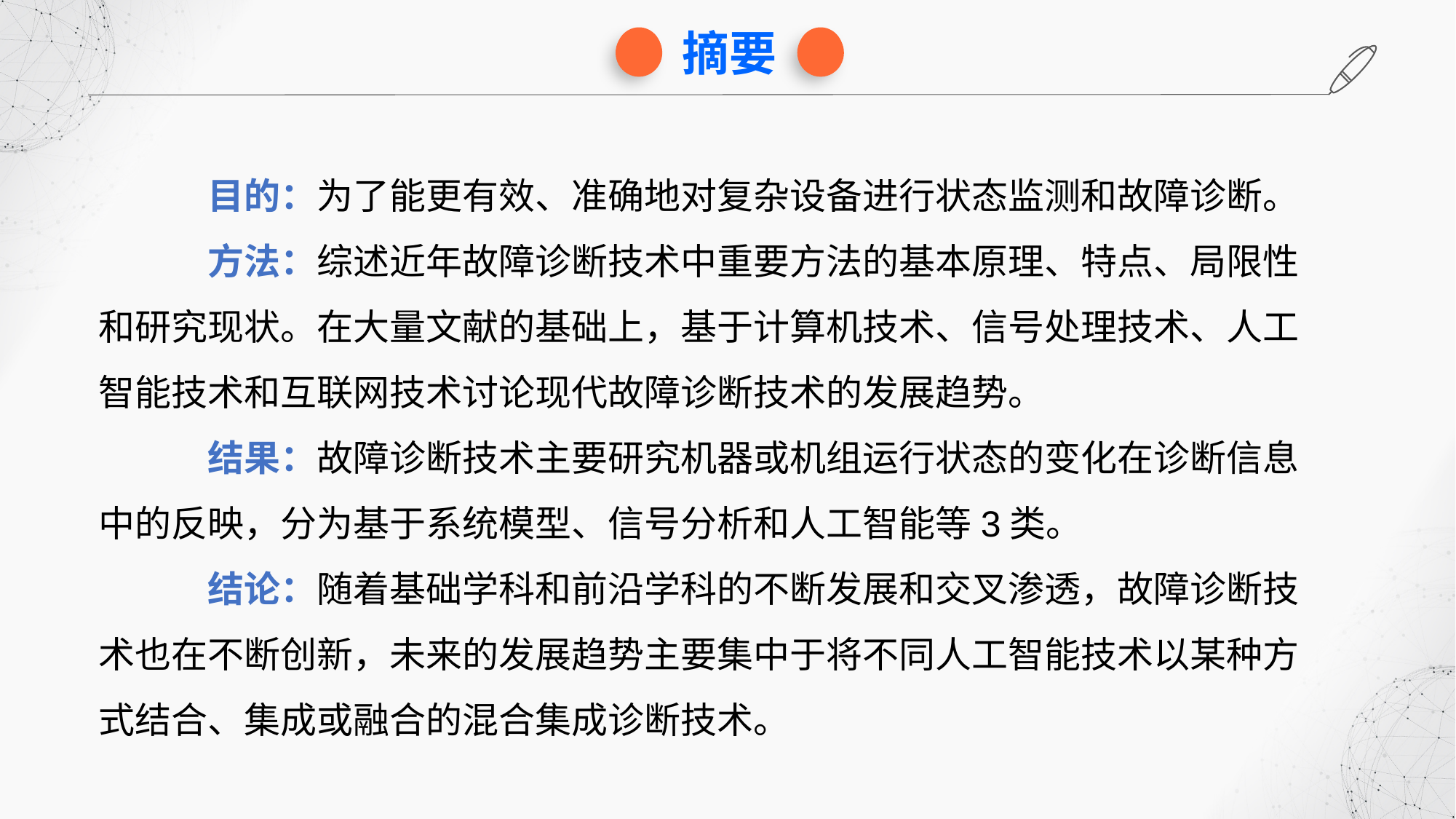

摘要

	目的：为了能更有效、准确地对复杂设备进行状态监测和故障诊断。
	方法：综述近年故障诊断技术中重要方法的基本原理、特点、局限性和研究现状。在大量文献的基础上，基于计算机技术、信号处理技术、人工智能技术和互联网技术讨论现代故障诊断技术的发展趋势。
	结果：故障诊断技术主要研究机器或机组运行状态的变化在诊断信息中的反映，分为基于系统模型、信号分析和人工智能等3类。
	结论：随着基础学科和前沿学科的不断发展和交叉渗透，故障诊断技术也在不断创新，未来的发展趋势主要集中于将不同人工智能技术以某种方式结合、集成或融合的混合集成诊断技术。